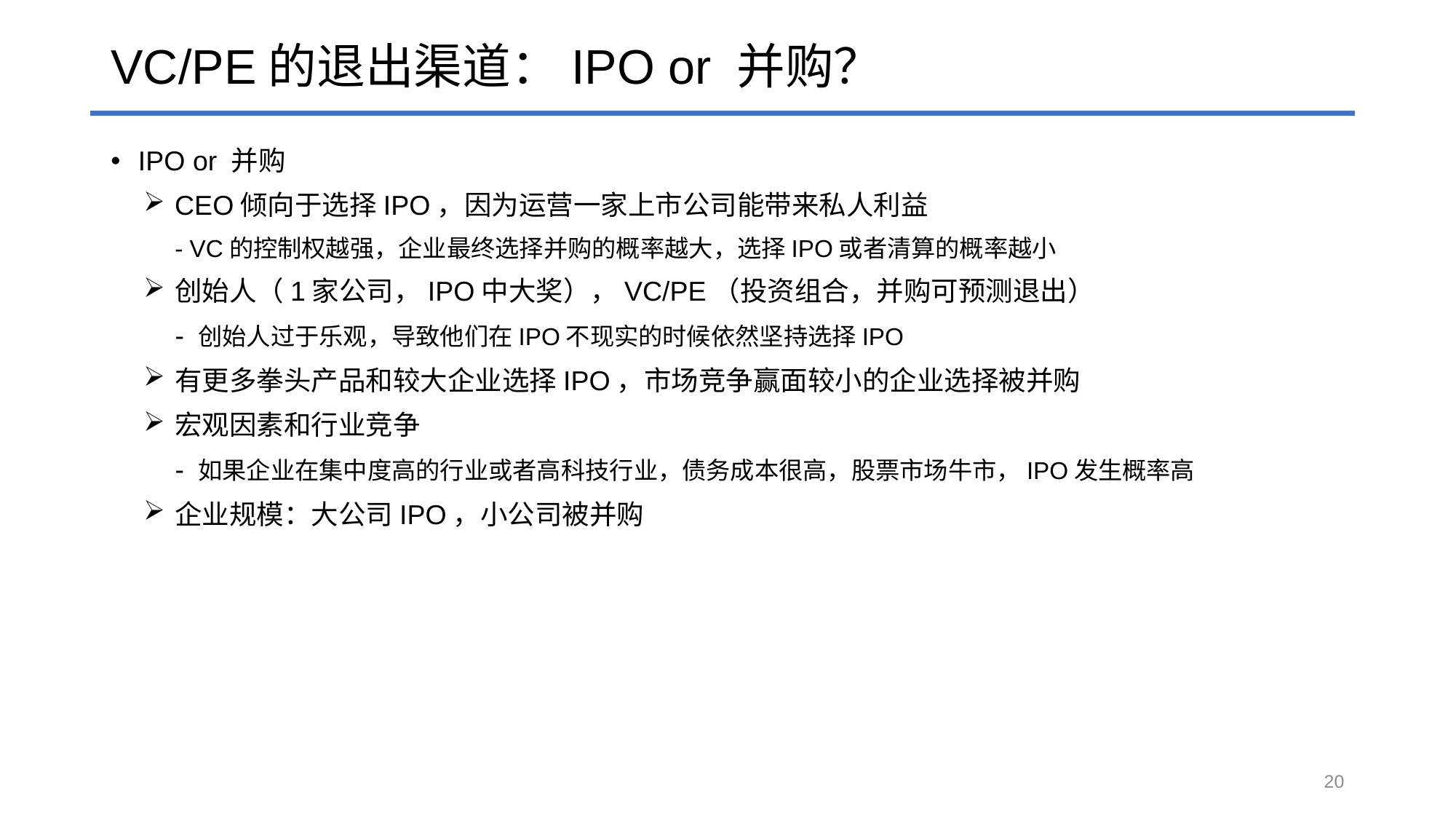

# VC/PE的退出渠道：IPO or 并购？
IPO or 并购
CEO倾向于选择IPO，因为运营一家上市公司能带来私人利益
- VC的控制权越强，企业最终选择并购的概率越大，选择IPO或者清算的概率越小
创始人（1家公司，IPO中大奖），VC/PE（投资组合，并购可预测退出）
- 创始人过于乐观，导致他们在IPO不现实的时候依然坚持选择IPO
有更多拳头产品和较大企业选择IPO，市场竞争赢面较小的企业选择被并购
宏观因素和行业竞争
- 如果企业在集中度高的行业或者高科技行业，债务成本很高，股票市场牛市，IPO发生概率高
企业规模：大公司IPO，小公司被并购

20